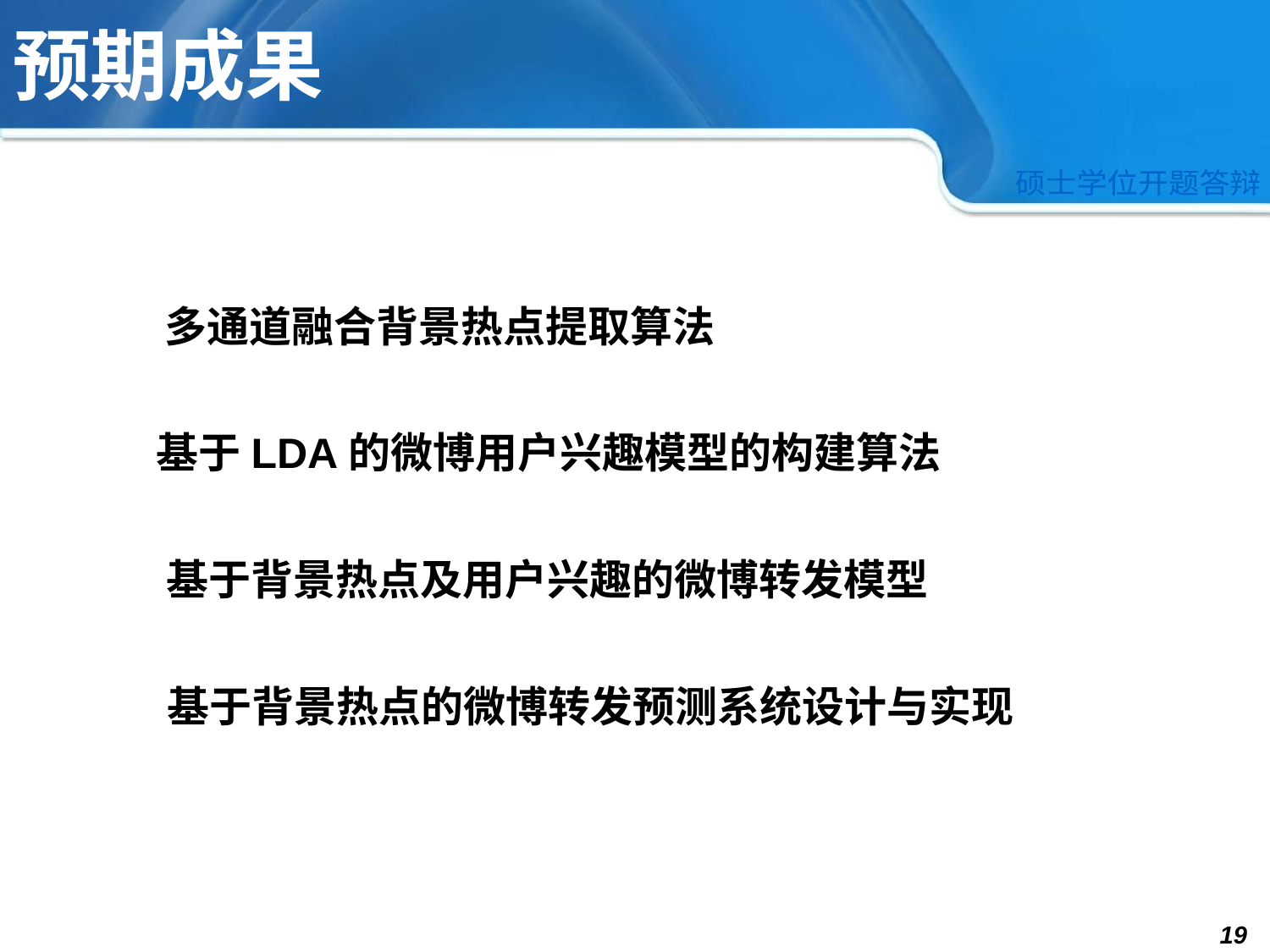

# 预期成果
多通道融合背景热点提取算法
基于LDA的微博用户兴趣模型的构建算法
基于背景热点及用户兴趣的微博转发模型
基于背景热点的微博转发预测系统设计与实现
19